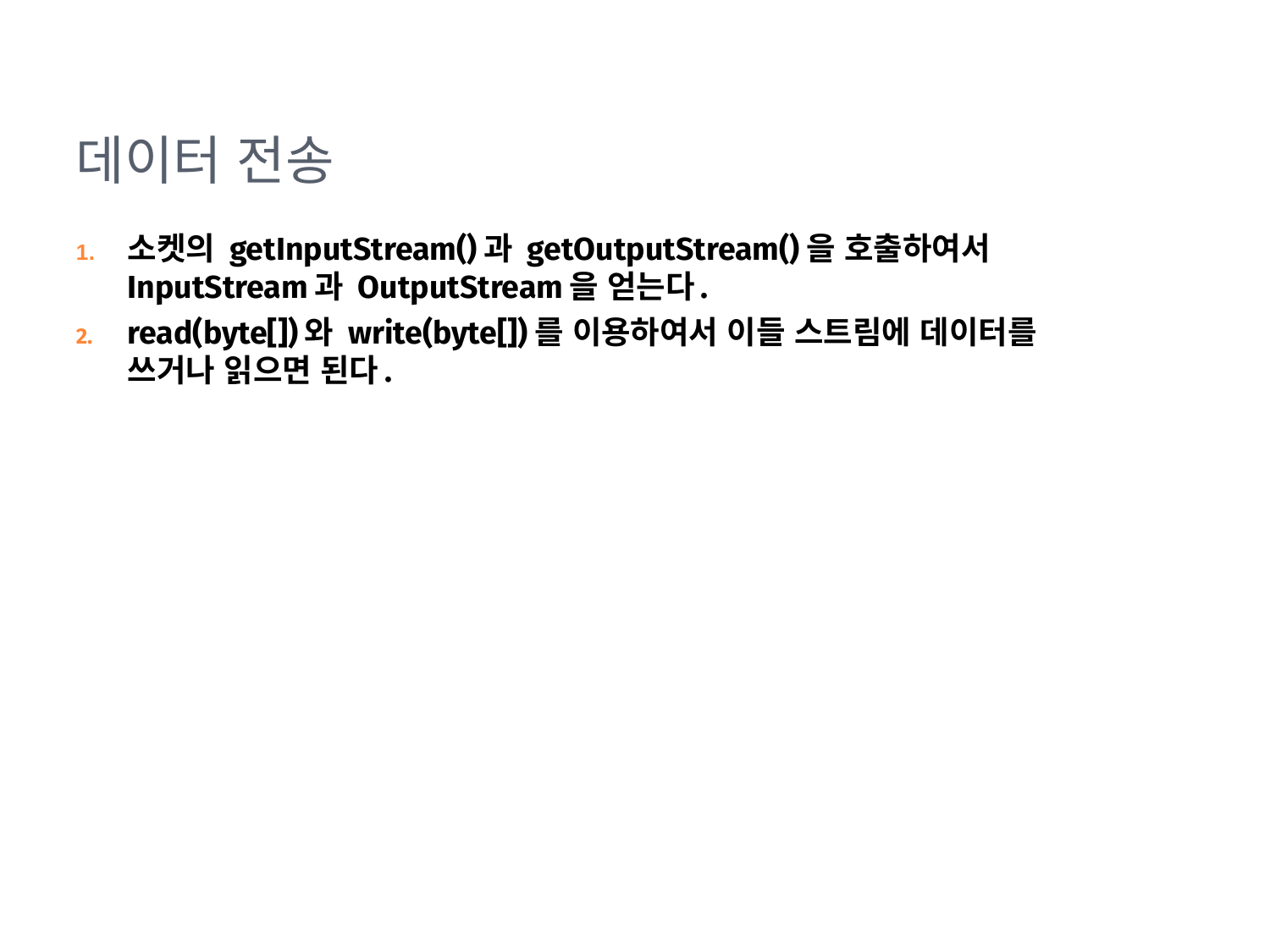

# 데이터 전송
소켓의 getInputStream()과 getOutputStream()을 호출하여서 InputStream과 OutputStream을 얻는다.
read(byte[])와 write(byte[])를 이용하여서 이들 스트림에 데이터를 쓰거나 읽으면 된다.